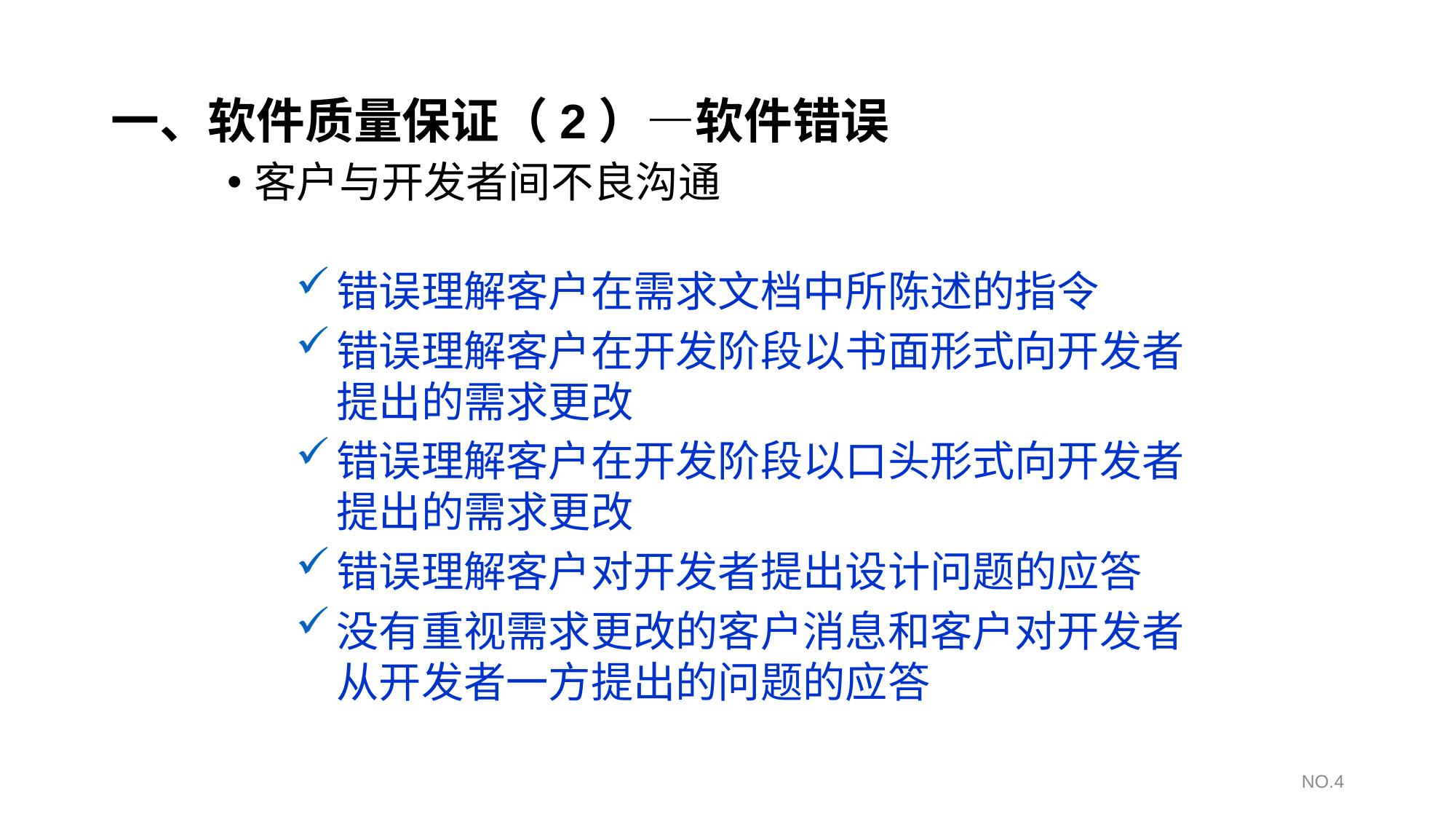

# 一、软件质量保证（2）—软件错误
客户与开发者间不良沟通
错误理解客户在需求文档中所陈述的指令
错误理解客户在开发阶段以书面形式向开发者提出的需求更改
错误理解客户在开发阶段以口头形式向开发者提出的需求更改
错误理解客户对开发者提出设计问题的应答
没有重视需求更改的客户消息和客户对开发者从开发者一方提出的问题的应答
NO.4